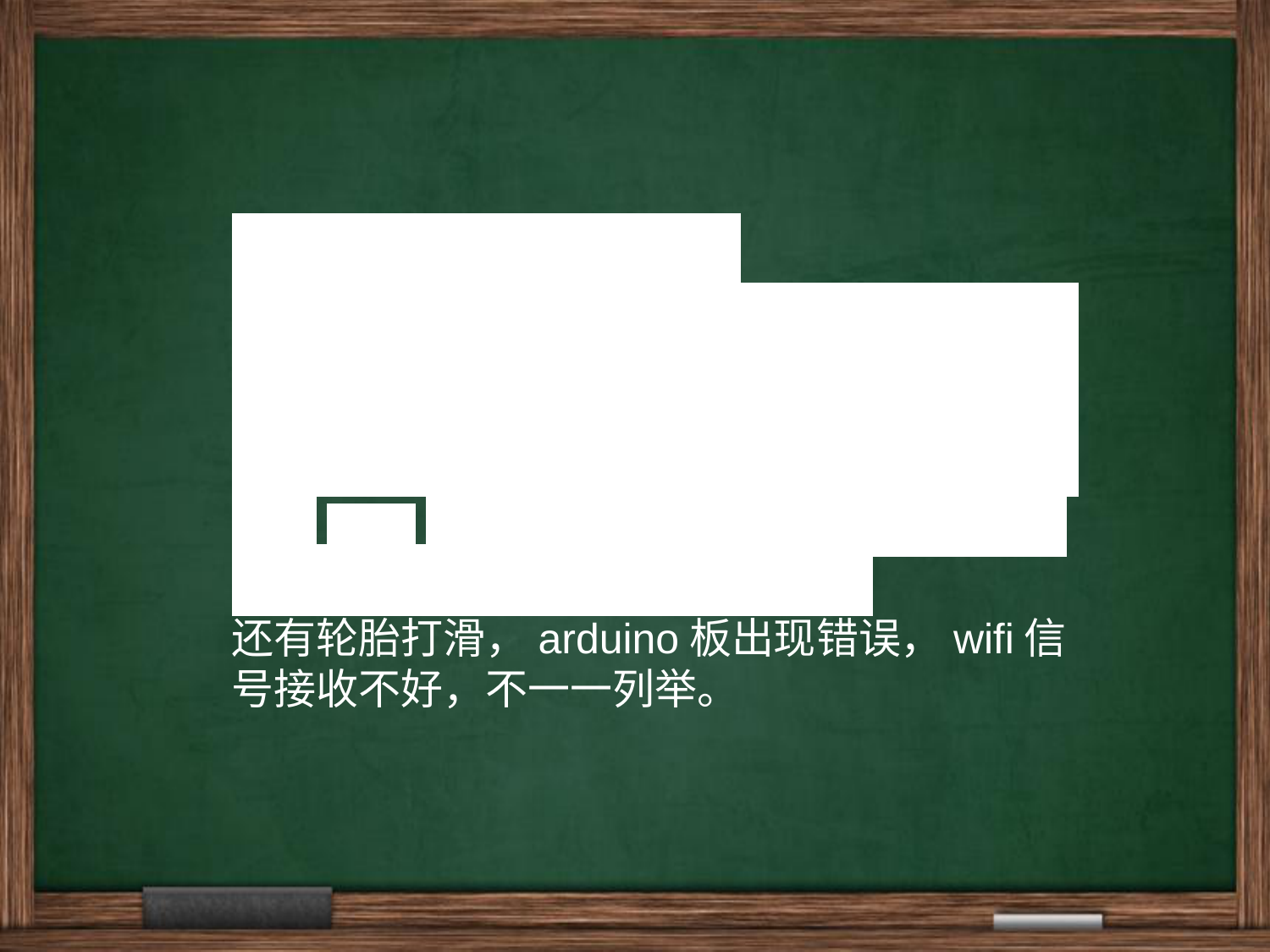

项目课题结果与分析本次的创新课程耗时一学期，期间遇到了很多的问题，例如，程序写完，调试机器时发现，前进能正常运行，但是转弯却发生了问题，检查程序却发现不了问题，最后老师指出电机只接受pwm和低电平，我们写的程序中却出现了高电平，导致了错误。还有轮胎打滑，arduino板出现错误，wifi信号接收不好，不一一列举。